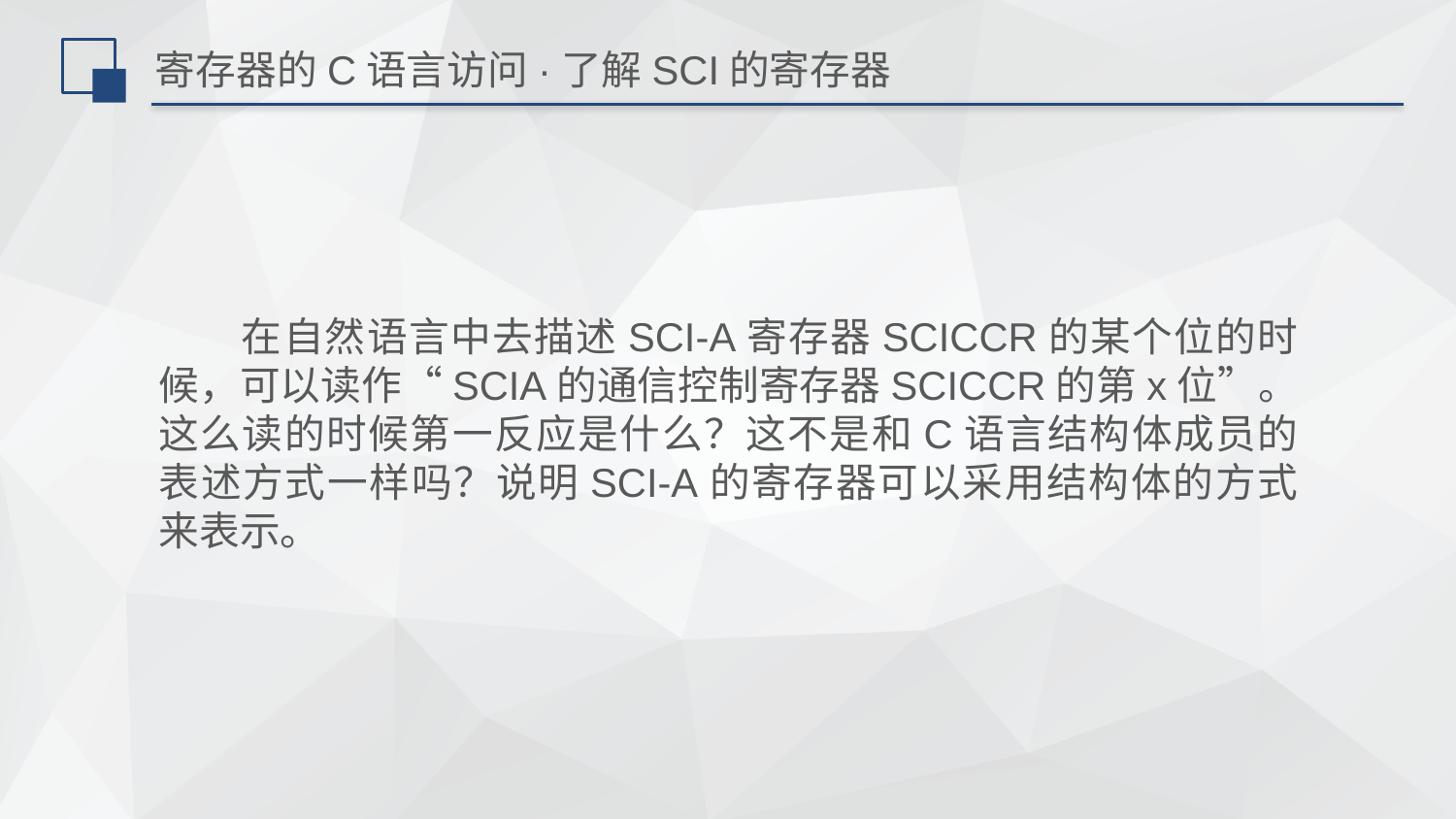

# 寄存器的C语言访问·了解SCI的寄存器
       在自然语言中去描述SCI-A寄存器SCICCR的某个位的时候，可以读作“SCIA的通信控制寄存器SCICCR的第x位”。这么读的时候第一反应是什么？这不是和C语言结构体成员的表述方式一样吗？说明SCI-A的寄存器可以采用结构体的方式来表示。